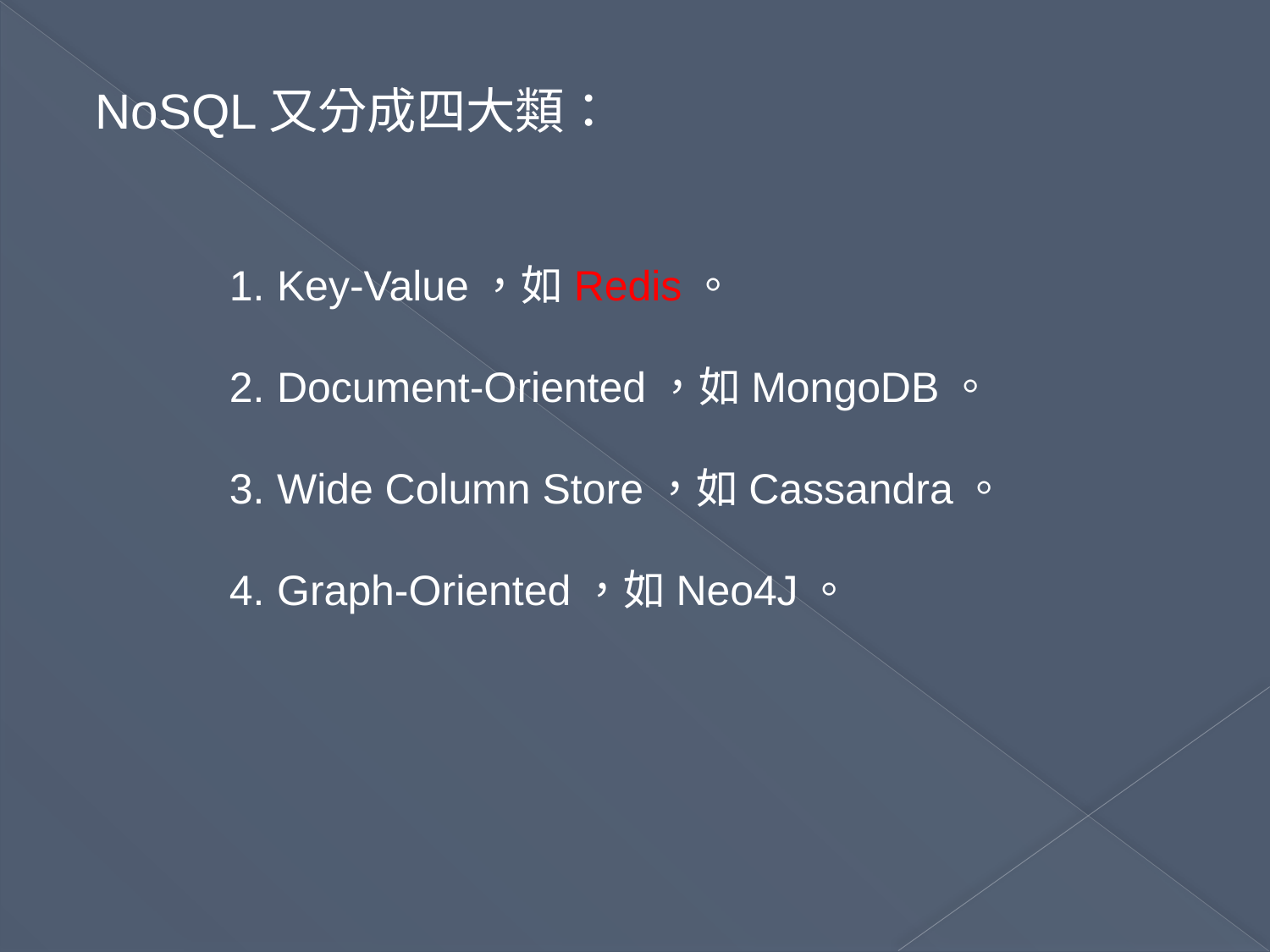

NoSQL又分成四大類：
Key-Value，如Redis。
Document-Oriented，如MongoDB。
Wide Column Store，如Cassandra。
Graph-Oriented，如Neo4J。